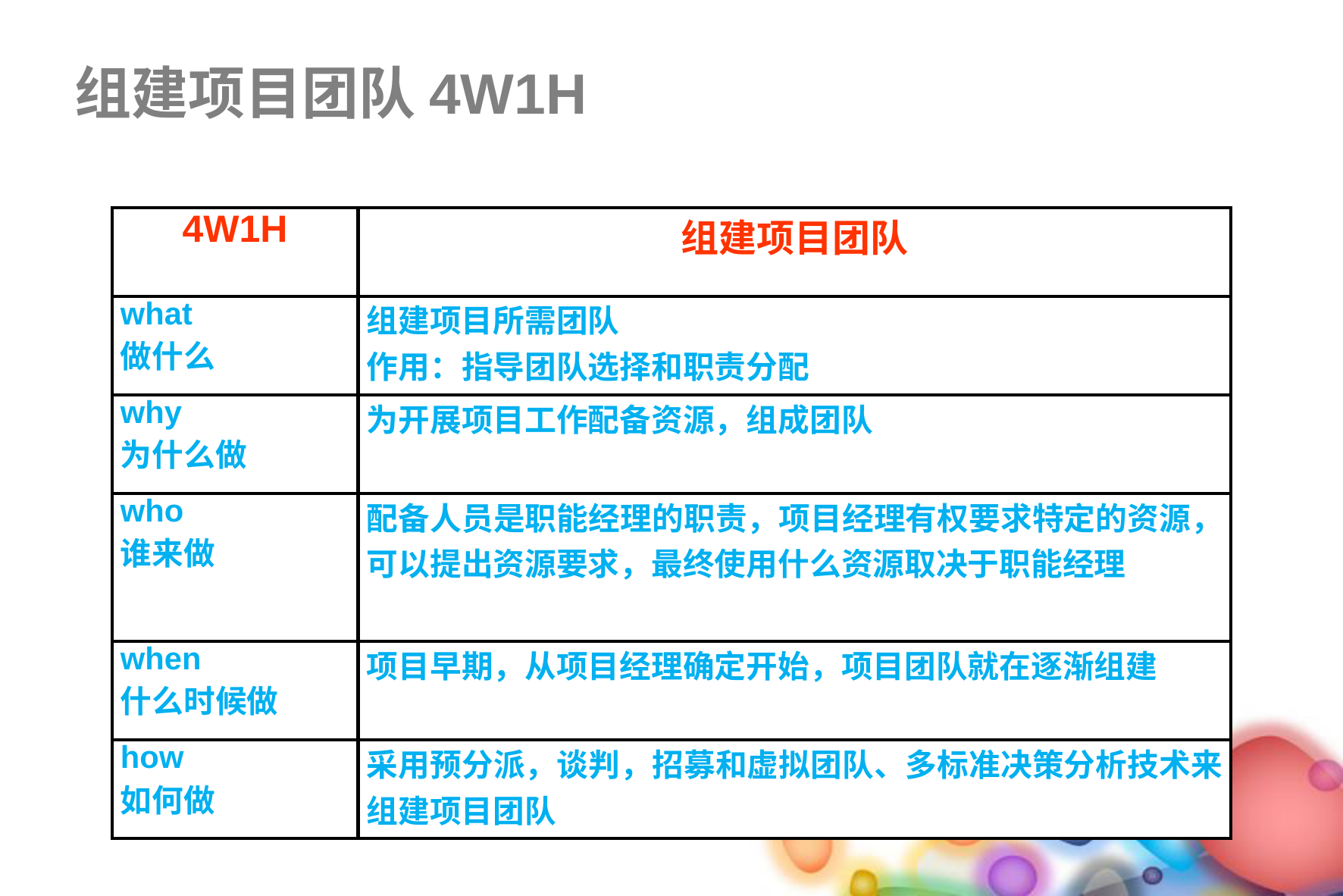

组建项目团队4W1H
| 4W1H | 组建项目团队 |
| --- | --- |
| what 做什么 | 组建项目所需团队 作用：指导团队选择和职责分配 |
| why 为什么做 | 为开展项目工作配备资源，组成团队 |
| who 谁来做 | 配备人员是职能经理的职责，项目经理有权要求特定的资源，可以提出资源要求，最终使用什么资源取决于职能经理 |
| when 什么时候做 | 项目早期，从项目经理确定开始，项目团队就在逐渐组建 |
| how 如何做 | 采用预分派，谈判，招募和虚拟团队、多标准决策分析技术来组建项目团队 |